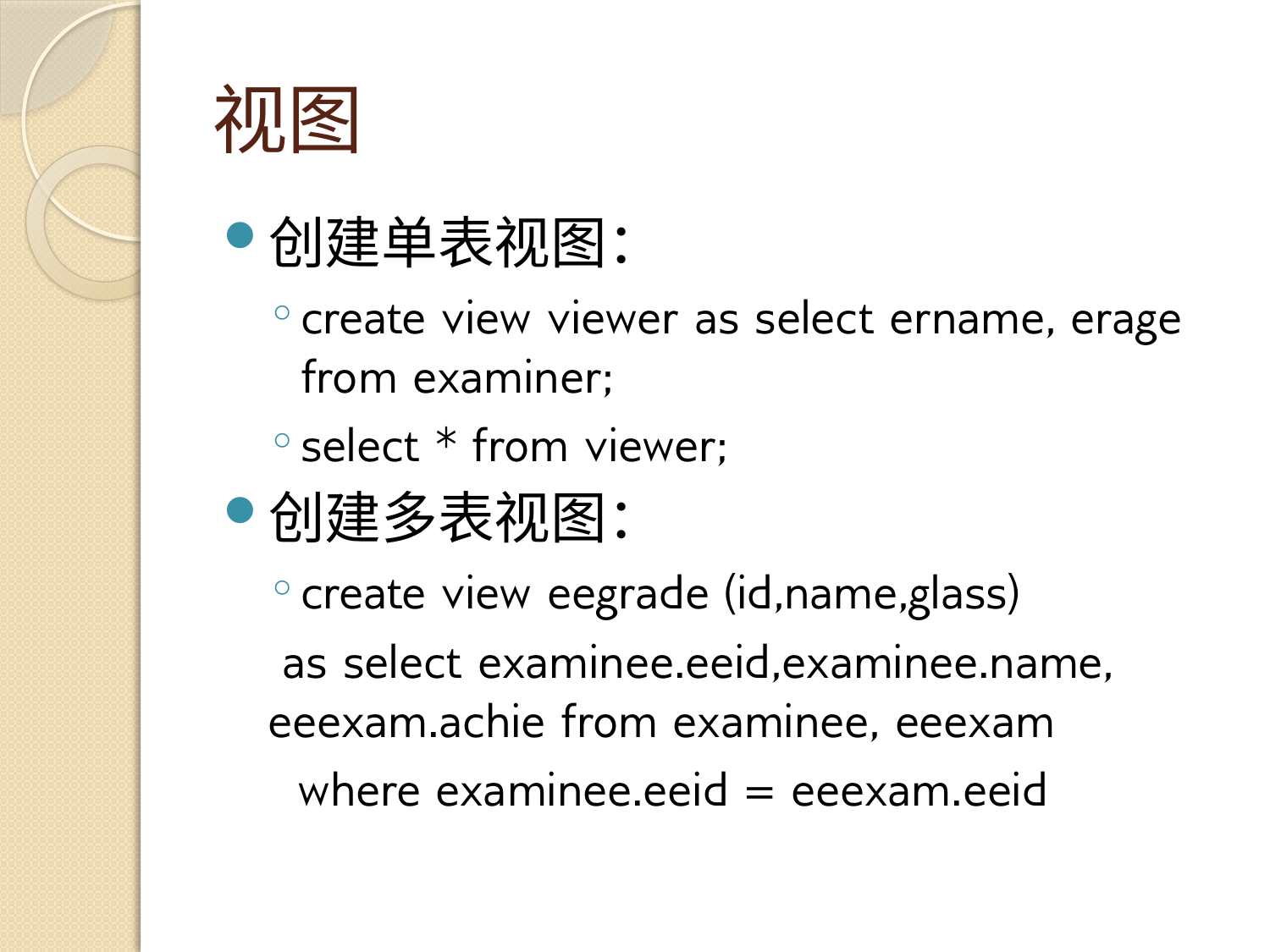

# 视图
创建单表视图：
create view viewer as select ername, erage from examiner;
select * from viewer;
创建多表视图：
create view eegrade (id,name,glass)
 as select examinee.eeid,examinee.name, eeexam.achie from examinee, eeexam
  where examinee.eeid = eeexam.eeid